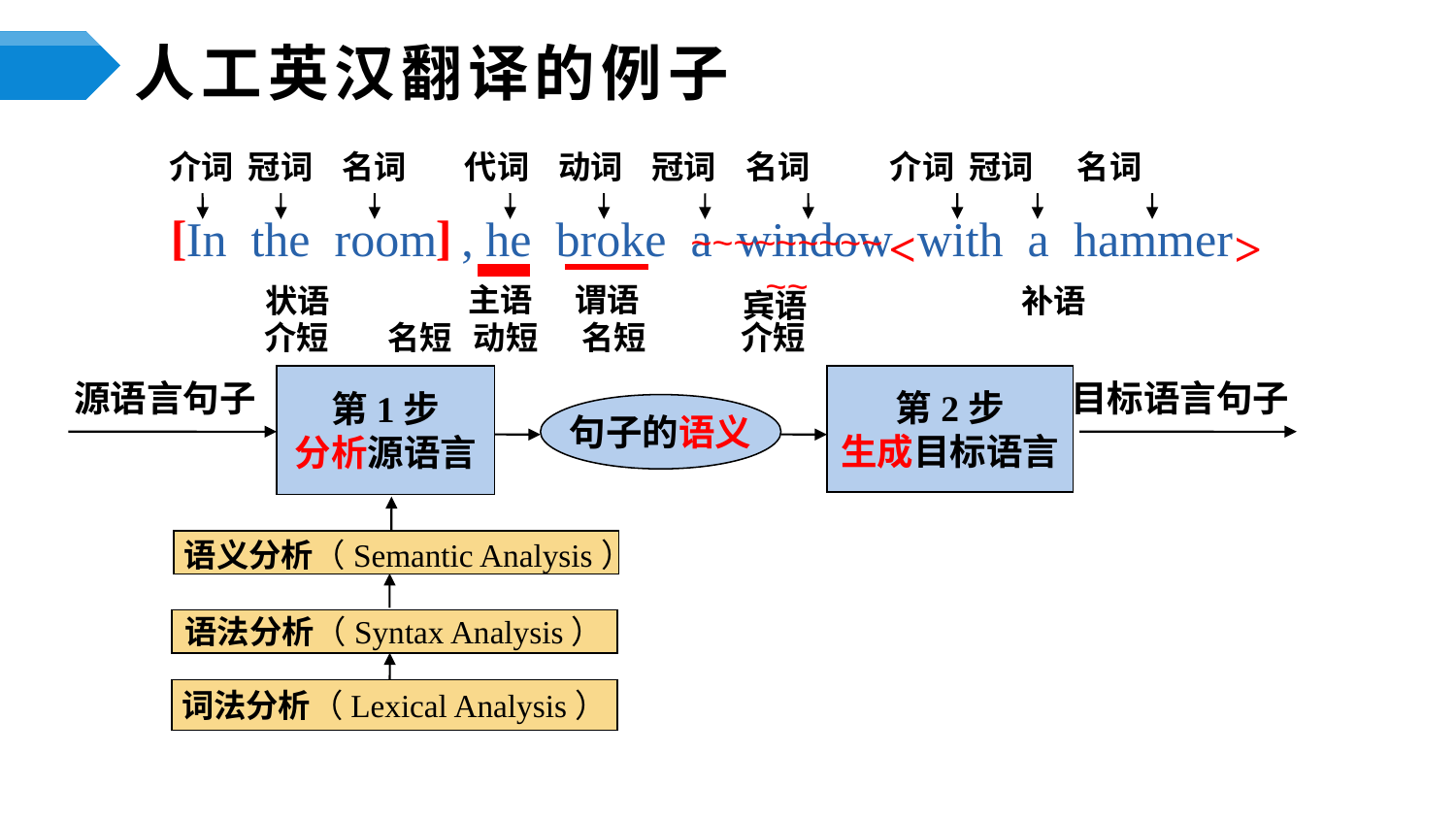

# 人工英汉翻译的例子
介词  冠词    名词        代词    动词    冠词    名词           介词  冠词      名词

 In  the  room  , he  broke  a  window  with  a  hammer

[
]
<
>
~~~~~~~~~~~
主语
谓语
状语
  宾语
补语
介短        名短   动短      名短             介短
第1步
分析源语言
第2步
生成目标语言
源语言句子
目标语言句子
句子的语义

  语义分析（Semantic Analysis）

语法分析（Syntax Analysis）

词法分析（Lexical Analysis）